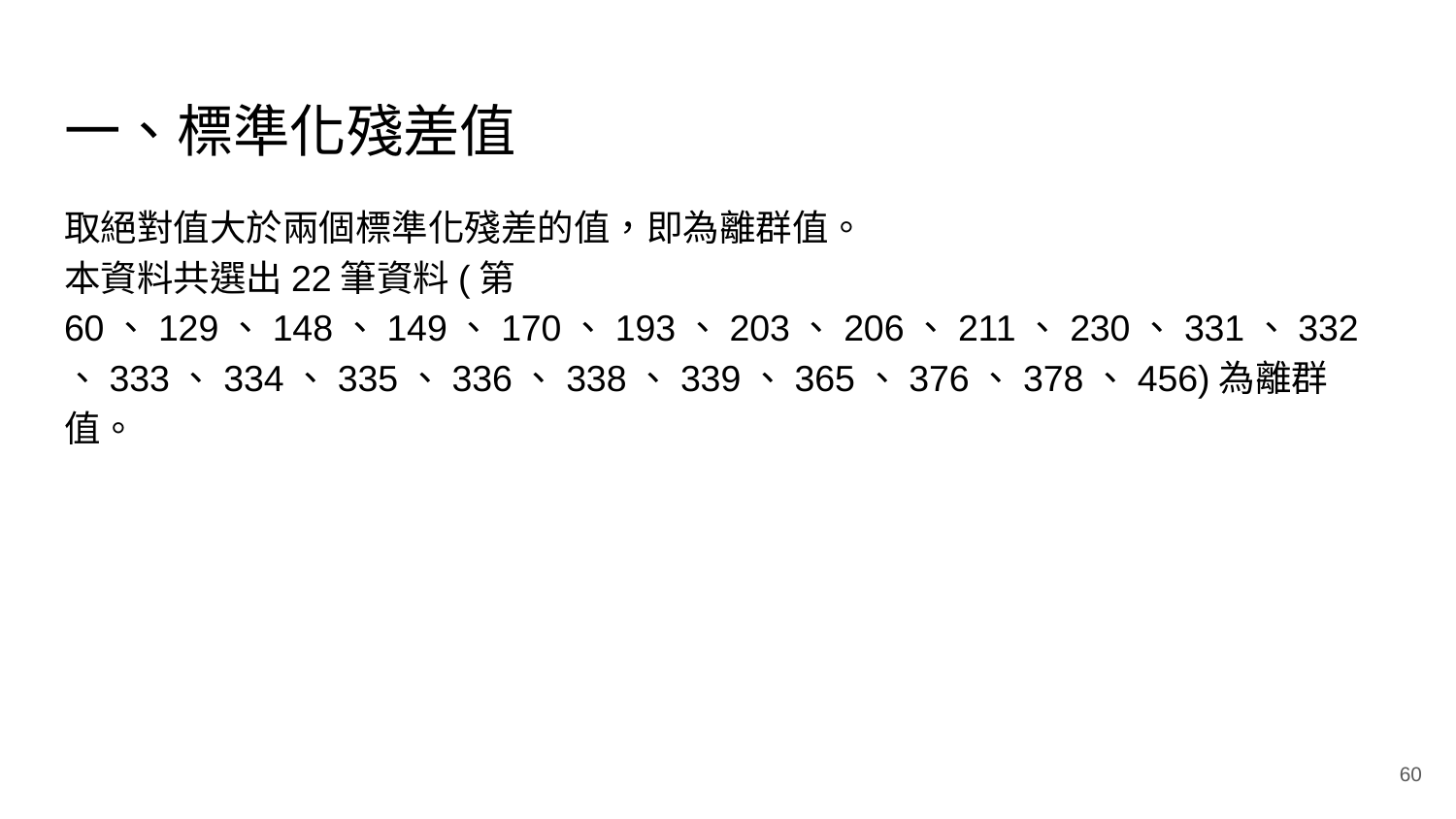

# 一、標準化殘差值
取絕對值大於兩個標準化殘差的值，即為離群值。
本資料共選出22筆資料(第60、129、148、149、170、193、203、206、211、230、331、332、333、334、335、336、338、339、365、376、378、456)為離群值。

60